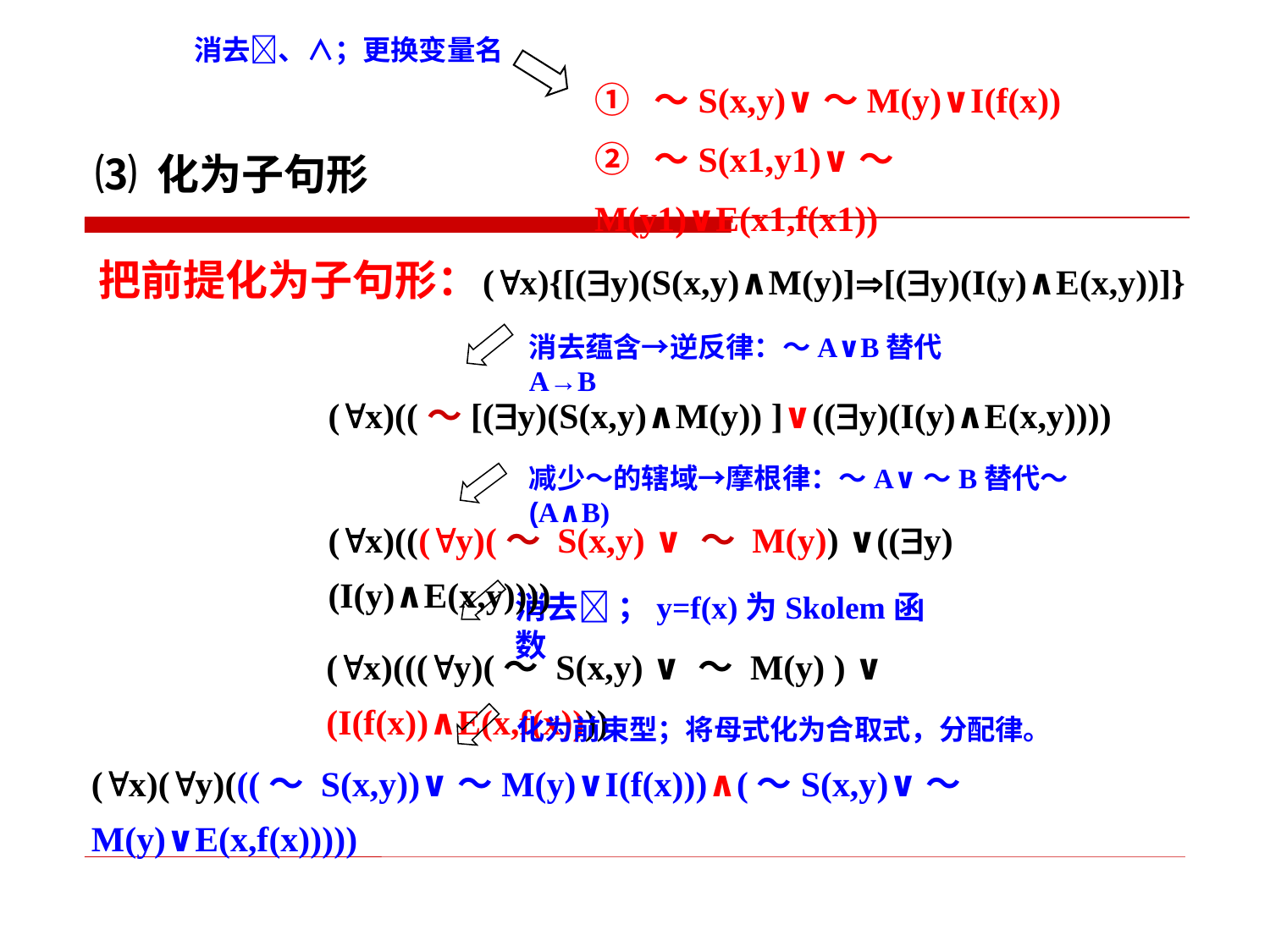

消去∀、∧；更换变量名

①  ～S(x,y)∨～M(y)∨I(f(x))
②  ～S(x1,y1)∨～M(y1)∨E(x1,f(x1))
⑶ 化为子句形
(∀x){[(∃y)(S(x,y)∧M(y)]⇒[(∃y)(I(y)∧E(x,y))]}
# 把前提化为子句形：
消去蕴含→逆反律：～A∨B替代A→B

(∀x)((～[(∃y)(S(x,y)∧M(y)) ]∨((∃y)(I(y)∧E(x,y))))
减少～的辖域→摩根律：～A∨～B替代～(A∧B)

(∀x)(((∀y)(～ S(x,y) ∨ ～ M(y)) ∨((∃y)(I(y)∧E(x,y))))

消去∃ ；y=f(x)为Skolem函数
(∀x)(((∀y)(～ S(x,y) ∨ ～ M(y) ) ∨ (I(f(x))∧E(x,f(x))))

(∀x)(∀y)(((～ S(x,y))∨～M(y)∨I(f(x)))∧(～S(x,y)∨～M(y)∨E(x,f(x)))))
化为前束型；将母式化为合取式，分配律。